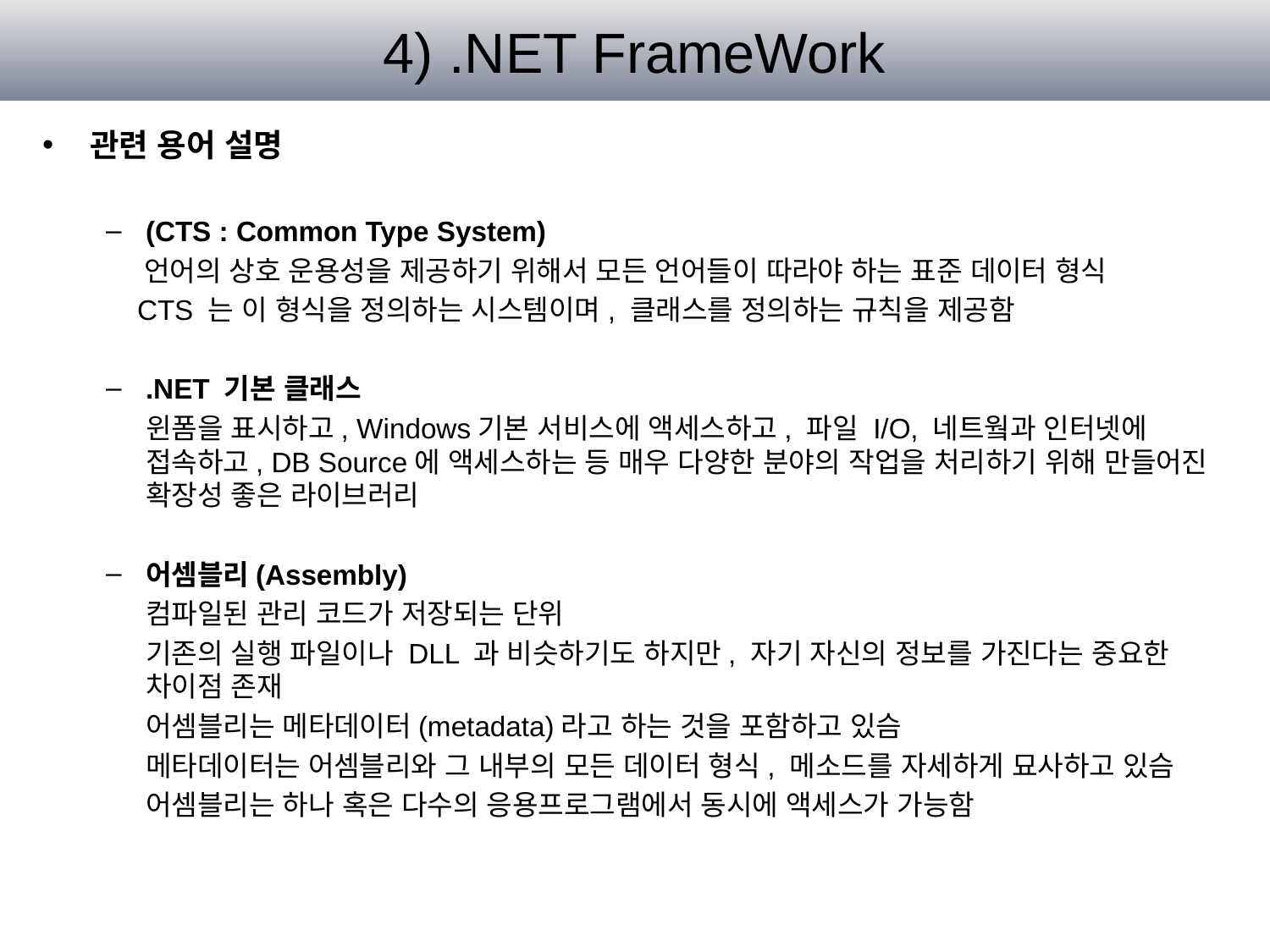

# 4) .NET FrameWork
관련 용어 설명

(CTS : Common Type System)
    언어의 상호 운용성을 제공하기 위해서 모든 언어들이 따라야 하는 표준 데이터 형식
    CTS 는 이 형식을 정의하는 시스템이며, 클래스를 정의하는 규칙을 제공함

.NET 기본 클래스
	윈폼을 표시하고, Windows기본 서비스에 액세스하고, 파일 I/O, 네트웤과 인터넷에 접속하고, DB Source에 액세스하는 등 매우 다양한 분야의 작업을 처리하기 위해 만들어진 확장성 좋은 라이브러리

어셈블리(Assembly)
	컴파일된 관리 코드가 저장되는 단위
	기존의 실행 파일이나 DLL 과 비슷하기도 하지만, 자기 자신의 정보를 가진다는 중요한 차이점 존재
	어셈블리는 메타데이터(metadata)라고 하는 것을 포함하고 있슴
	메타데이터는 어셈블리와 그 내부의 모든 데이터 형식, 메소드를 자세하게 묘사하고 있슴
	어셈블리는 하나 혹은 다수의 응용프로그램에서 동시에 액세스가 가능함